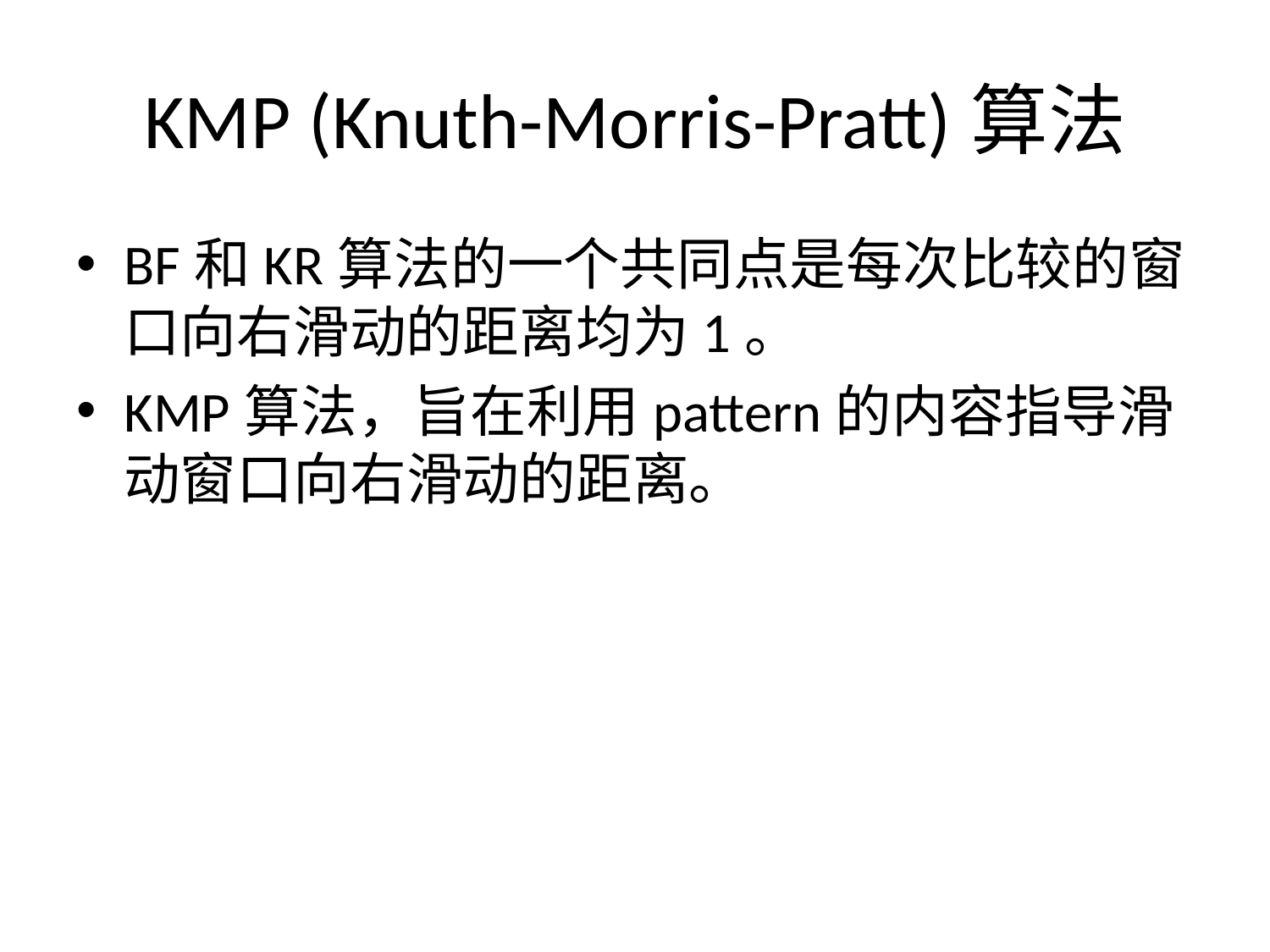

# KMP (Knuth-Morris-Pratt)算法
BF和KR算法的一个共同点是每次比较的窗口向右滑动的距离均为1。
KMP算法，旨在利用pattern的内容指导滑动窗口向右滑动的距离。